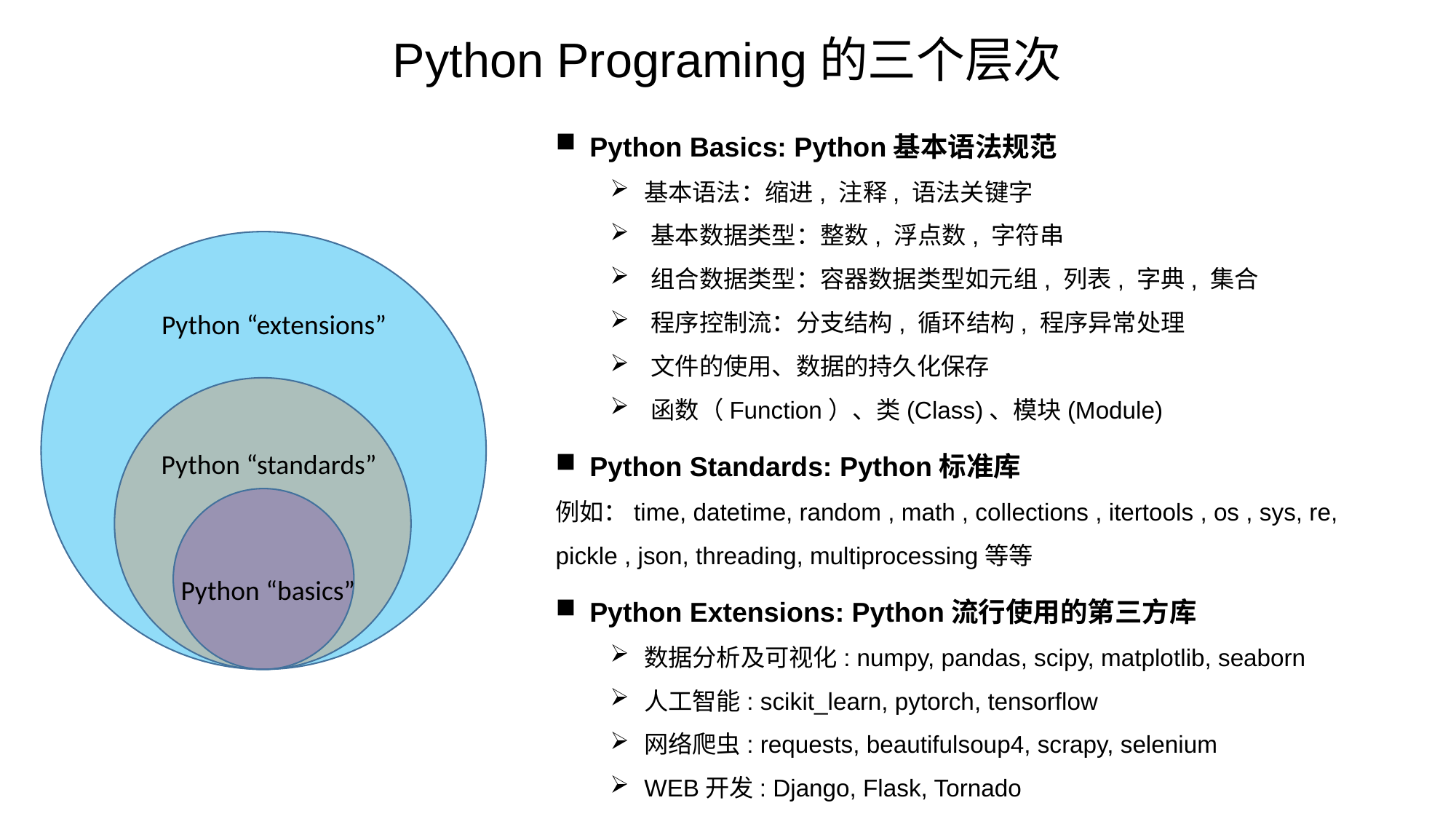

Python Programing的三个层次
Python Basics: Python基本语法规范
基本语法：缩进, 注释, 语法关键字
基本数据类型：整数, 浮点数, 字符串
组合数据类型：容器数据类型如元组, 列表, 字典, 集合
程序控制流：分支结构, 循环结构, 程序异常处理
文件的使用、数据的持久化保存
函数（Function）、类(Class)、模块(Module)
Python Standards: Python标准库
例如：time, datetime, random , math , collections , itertools , os , sys, re, pickle , json, threading, multiprocessing等等
Python Extensions: Python流行使用的第三方库
数据分析及可视化: numpy, pandas, scipy, matplotlib, seaborn
人工智能: scikit_learn, pytorch, tensorflow
网络爬虫: requests, beautifulsoup4, scrapy, selenium
WEB开发: Django, Flask, Tornado

Python “extensions”

Python “standards”

Python “basics”